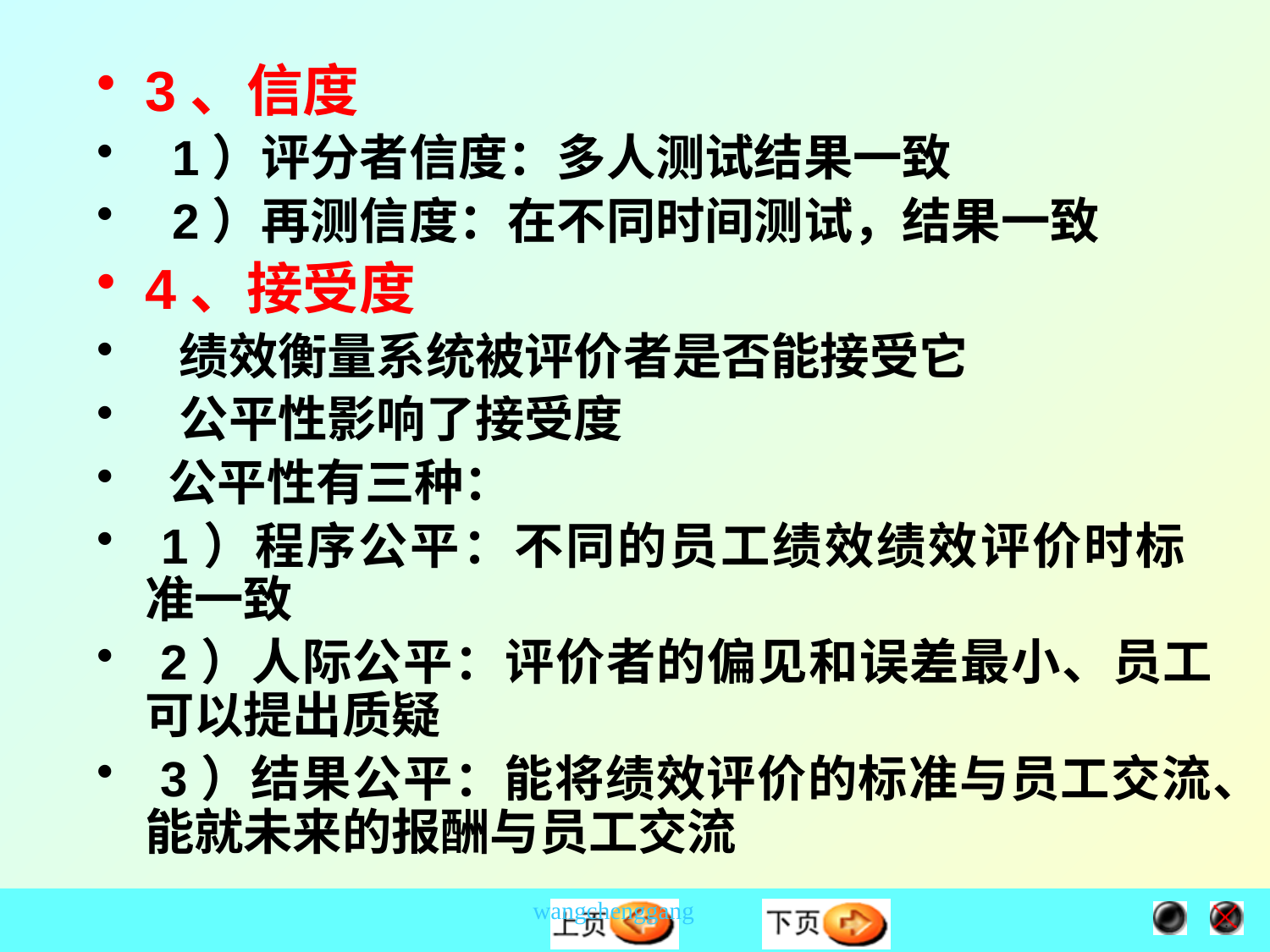

#
3、信度
  1）评分者信度：多人测试结果一致
  2）再测信度：在不同时间测试，结果一致
4、接受度
  绩效衡量系统被评价者是否能接受它
  公平性影响了接受度
 公平性有三种：
 1）程序公平：不同的员工绩效绩效评价时标   准一致
 2）人际公平：评价者的偏见和误差最小、员工可以提出质疑
 3）结果公平：能将绩效评价的标准与员工交流、能就未来的报酬与员工交流

wangchenggang